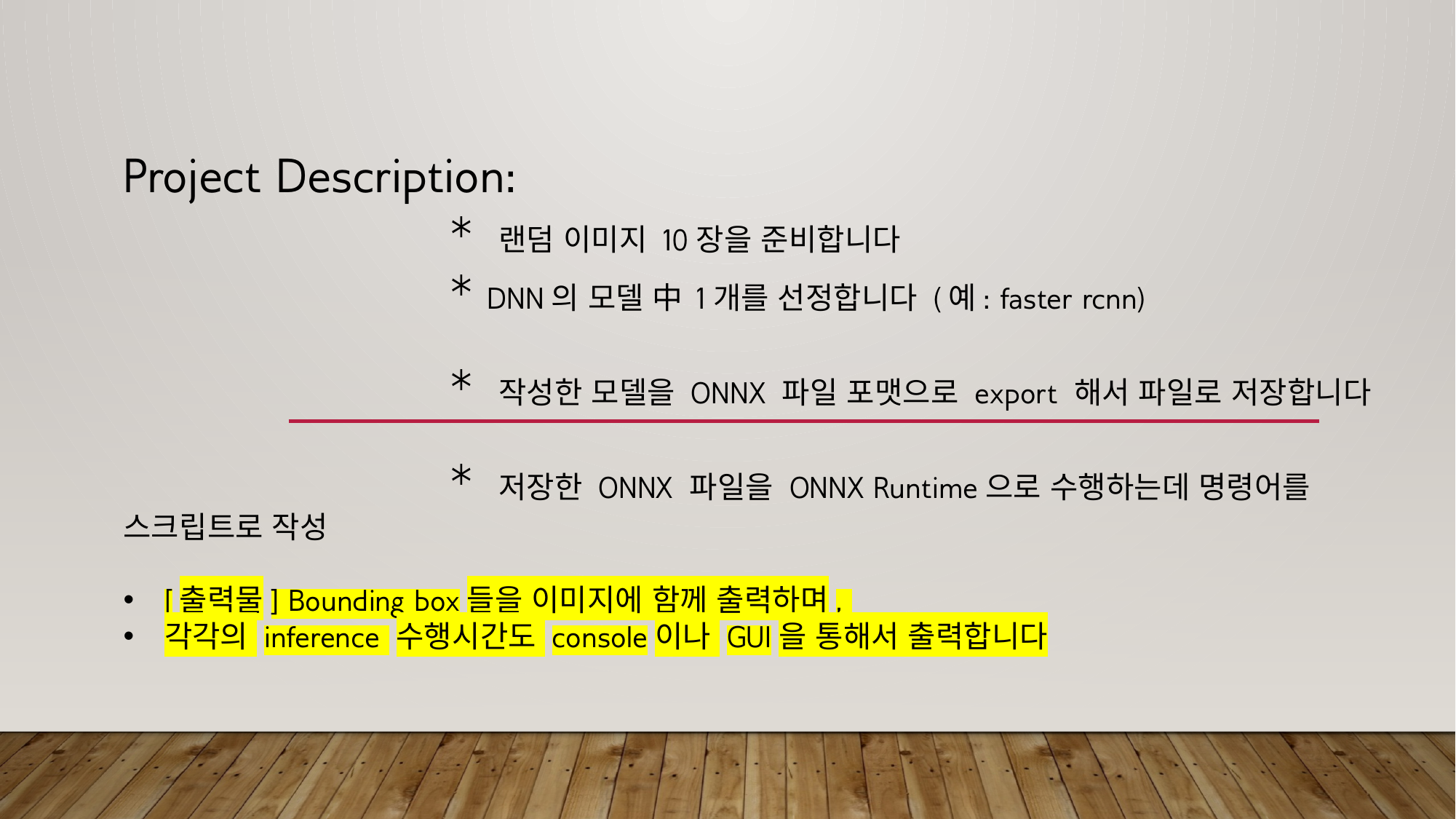

Project Description:
			* 랜덤 이미지 10장을 준비합니다
			* DNN의 모델 中 1개를 선정합니다 (예: faster rcnn)

			* 작성한 모델을 ONNX 파일 포맷으로 export 해서 파일로 저장합니다

			* 저장한 ONNX 파일을 ONNX Runtime으로 수행하는데 명령어를 스크립트로 작성

[출력물] Bounding box들을 이미지에 함께 출력하며,
각각의 inference 수행시간도 console이나 GUI을 통해서 출력합니다